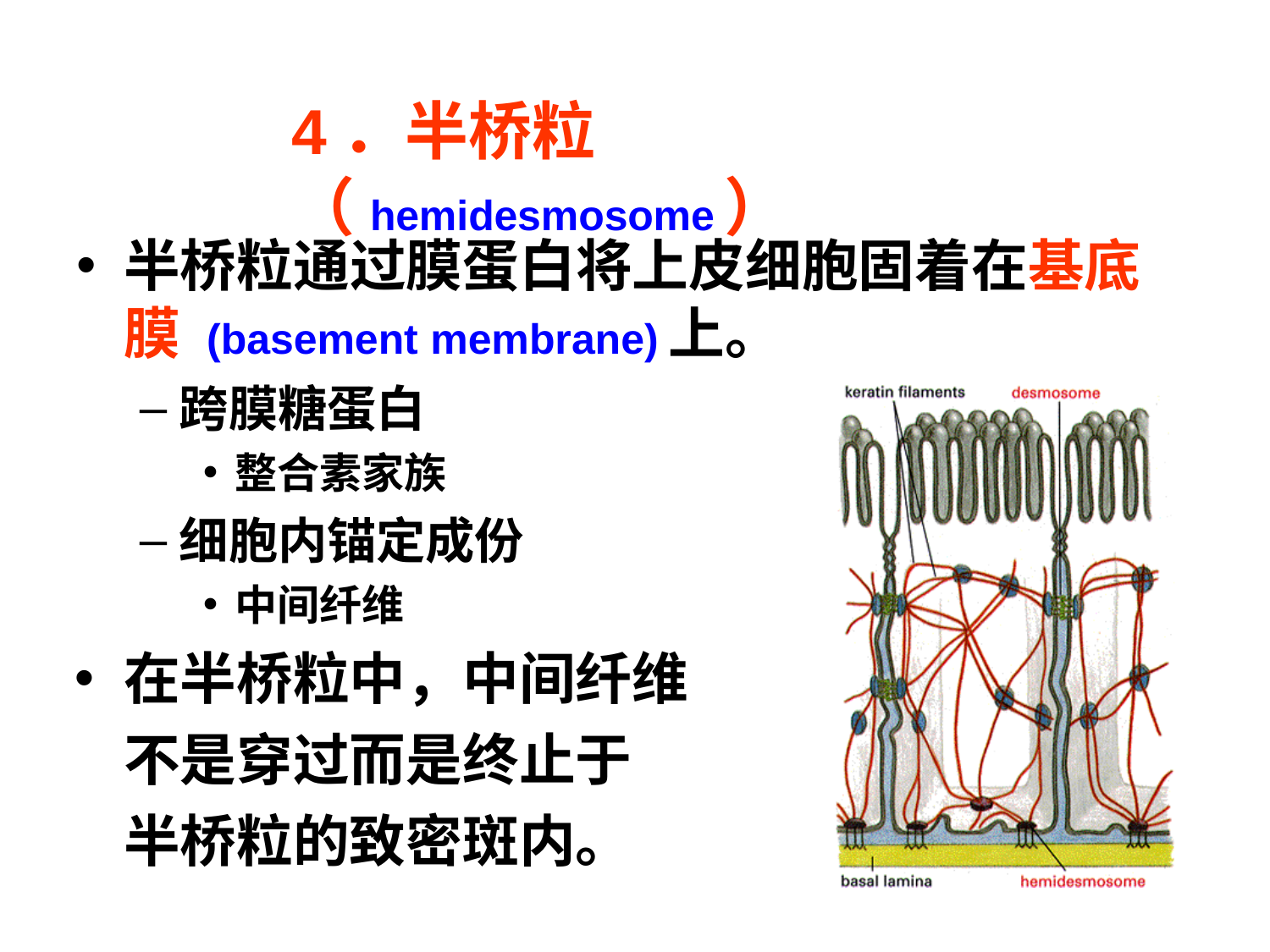

# 4．半桥粒（hemidesmosome）
半桥粒通过膜蛋白将上皮细胞固着在基底 膜 (basement membrane)上。
跨膜糖蛋白
整合素家族
细胞内锚定成份
中间纤维
在半桥粒中，中间纤维 不是穿过而是终止于 半桥粒的致密斑内。